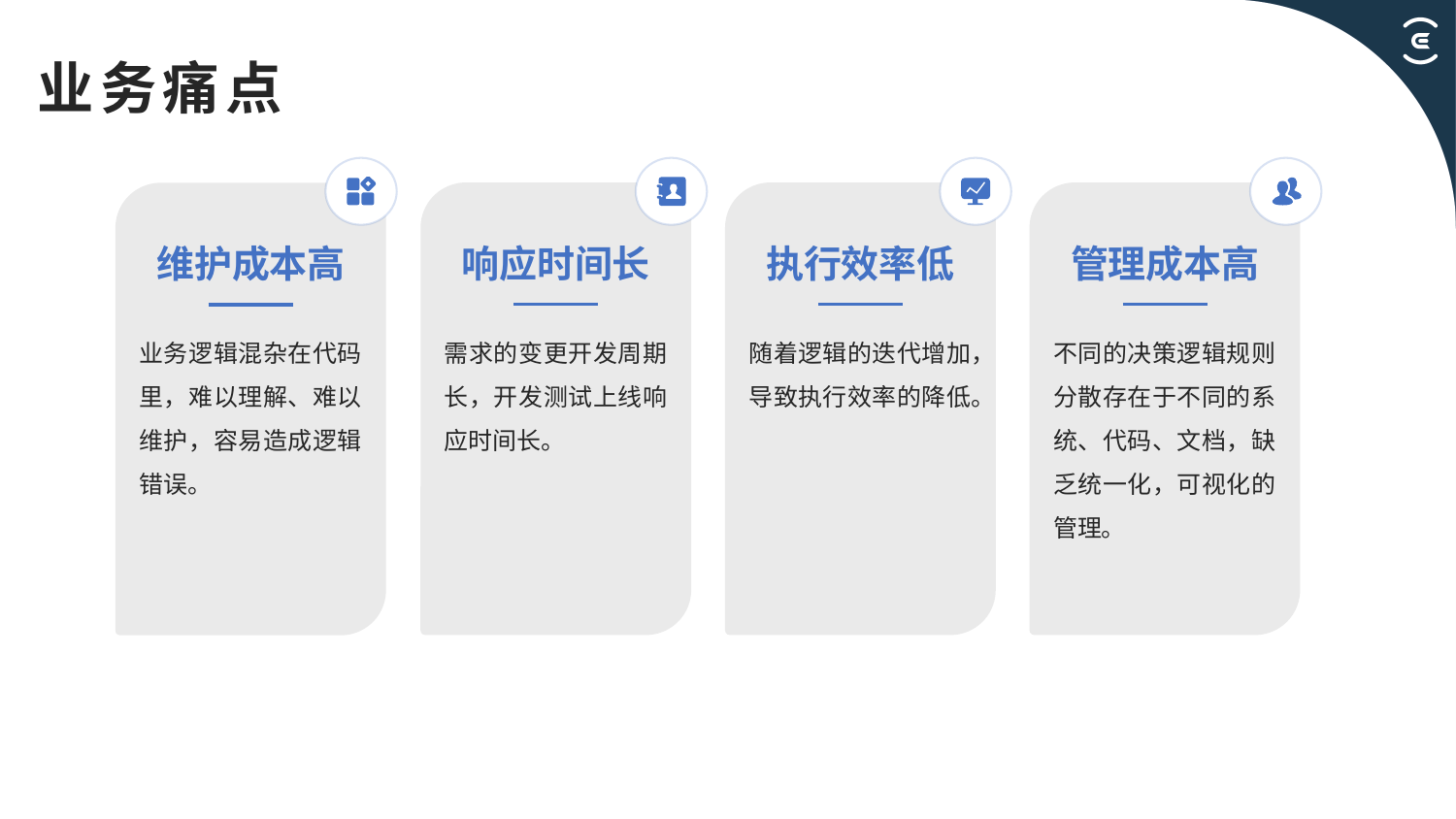

业务痛点

响应时间长
执行效率低
管理成本高
维护成本高
需求的变更开发周期长，开发测试上线响应时间长。
随着逻辑的迭代增加，导致执行效率的降低。
不同的决策逻辑规则分散存在于不同的系统、代码、文档，缺乏统一化，可视化的管理。
业务逻辑混杂在代码里，难以理解、难以维护，容易造成逻辑错误。